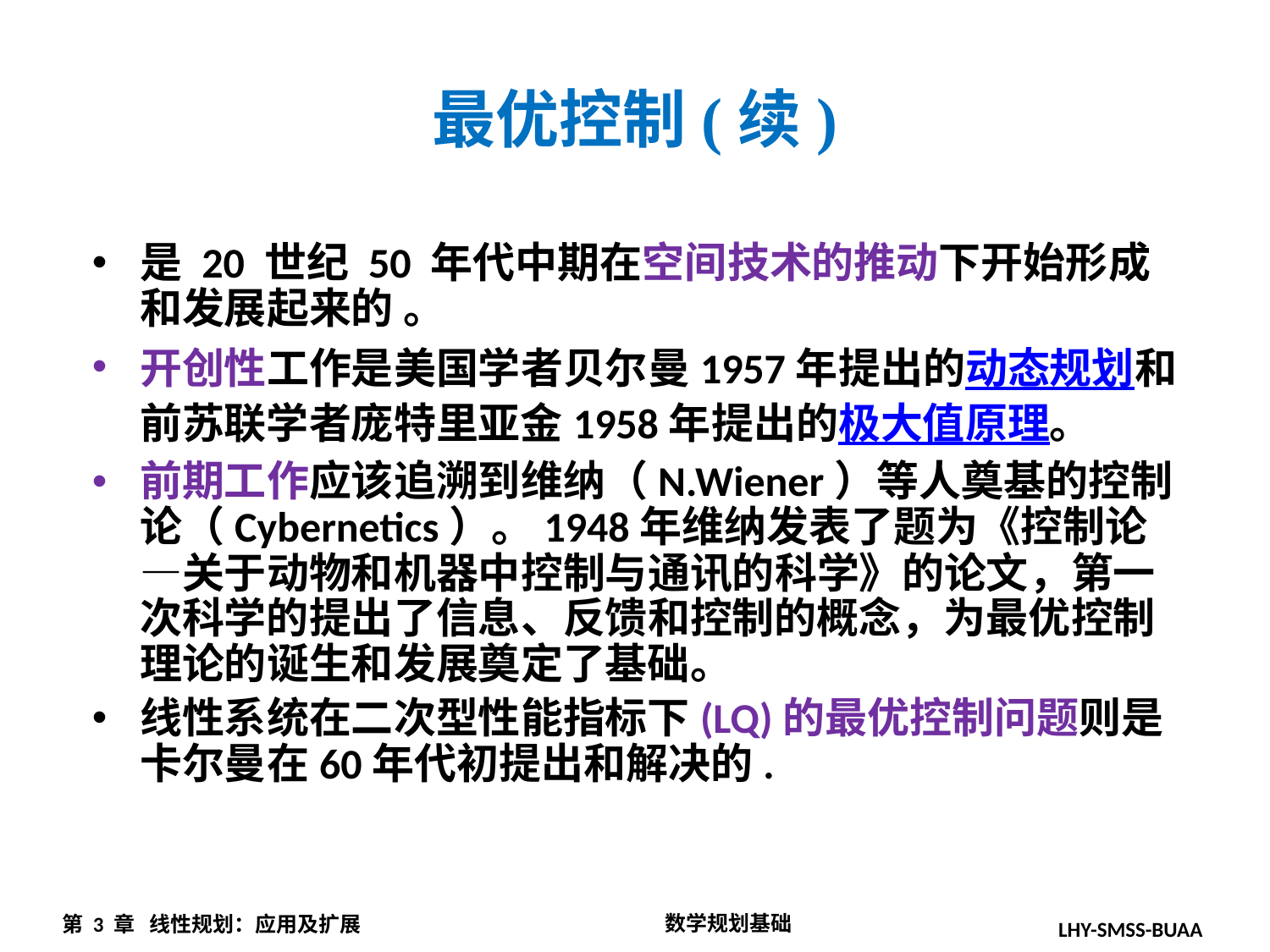

# 最优控制(续)

是 20 世纪 50 年代中期在空间技术的推动下开始形成和发展起来的 。
开创性工作是美国学者贝尔曼1957年提出的动态规划和前苏联学者庞特里亚金1958年提出的极大值原理。
前期工作应该追溯到维纳（N.Wiener）等人奠基的控制论（Cybernetics）。1948年维纳发表了题为《控制论—关于动物和机器中控制与通讯的科学》的论文，第一次科学的提出了信息、反馈和控制的概念，为最优控制理论的诞生和发展奠定了基础。
线性系统在二次型性能指标下(LQ)的最优控制问题则是卡尔曼在60年代初提出和解决的.